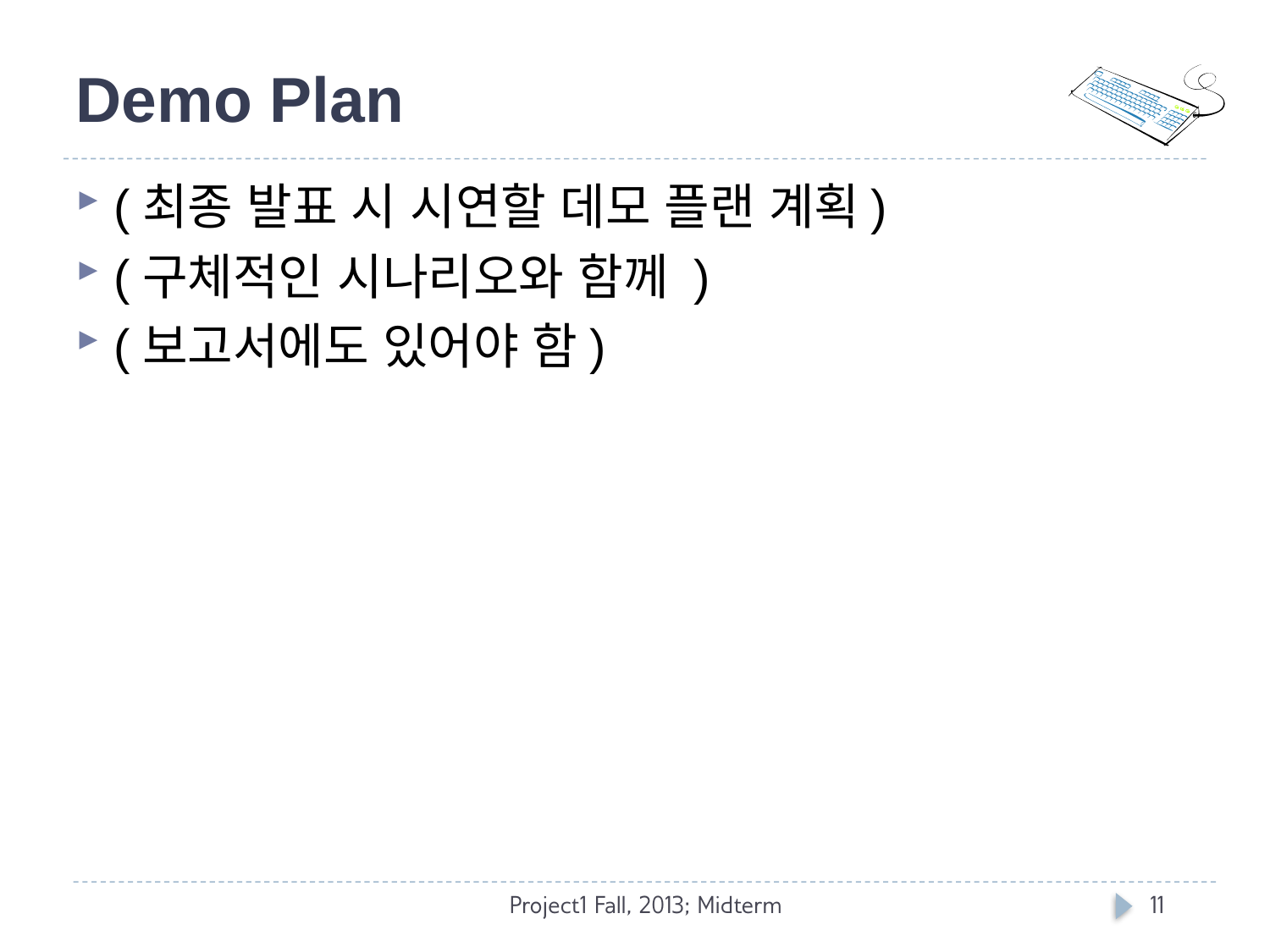

# Demo Plan
(최종 발표 시 시연할 데모 플랜 계획)
(구체적인 시나리오와 함께 )
(보고서에도 있어야 함)
Project1 Fall, 2013; Midterm
11